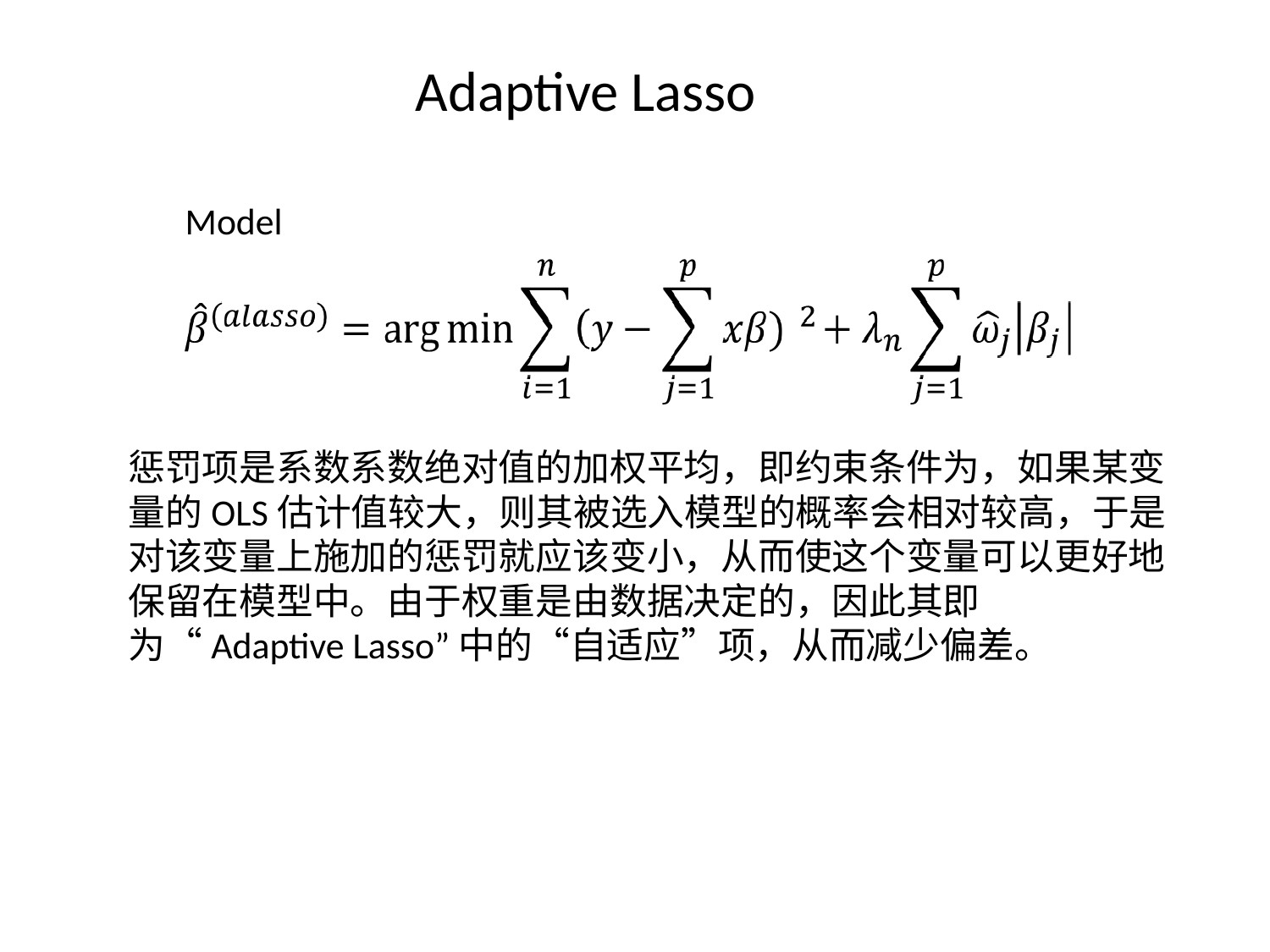

Adaptive Lasso
Model

惩罚项是系数系数绝对值的加权平均，即约束条件为，如果某变量的OLS估计值较大，则其被选入模型的概率会相对较高，于是对该变量上施加的惩罚就应该变小，从而使这个变量可以更好地保留在模型中。由于权重是由数据决定的，因此其即为“Adaptive Lasso”中的“自适应”项，从而减少偏差。